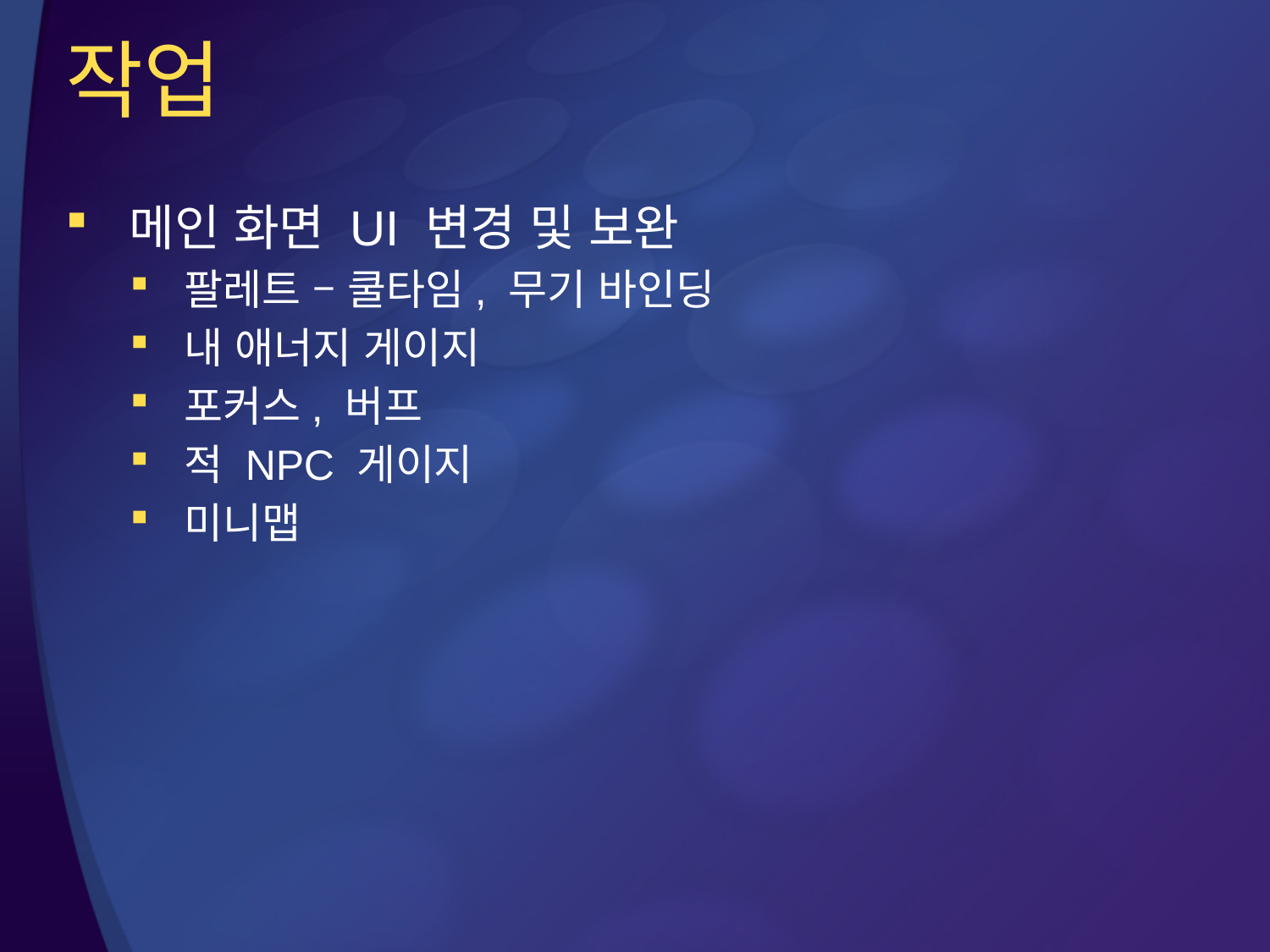

# 작업
메인 화면 UI 변경 및 보완
팔레트 – 쿨타임, 무기 바인딩
내 애너지 게이지
포커스, 버프
적 NPC 게이지
미니맵